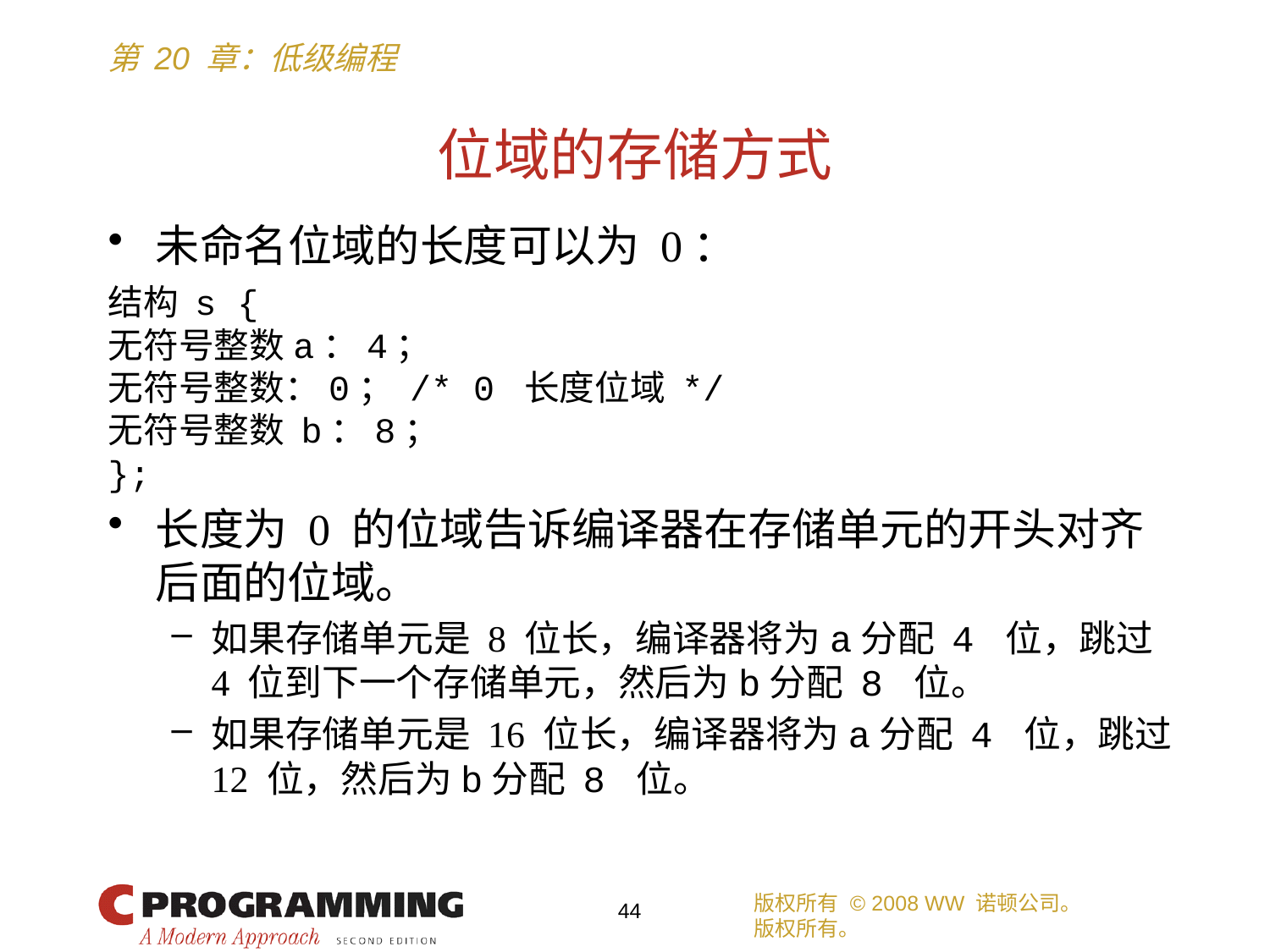

# 位域的存储方式
未命名位域的长度可以为 0：
结构 s {
无符号整数a：4；
无符号整数：0； /* 0 长度位域 */
无符号整数 b：8；
};
长度为 0 的位域告诉编译器在存储单元的开头对齐后面的位域。
如果存储单元是 8 位长，编译器将为a分配 4 位，跳过 4 位到下一个存储单元，然后为b分配 8 位。
如果存储单元是 16 位长，编译器将为a分配 4 位，跳过 12 位，然后为b分配 8 位。

版权所有 © 2008 WW 诺顿公司。
版权所有。
44